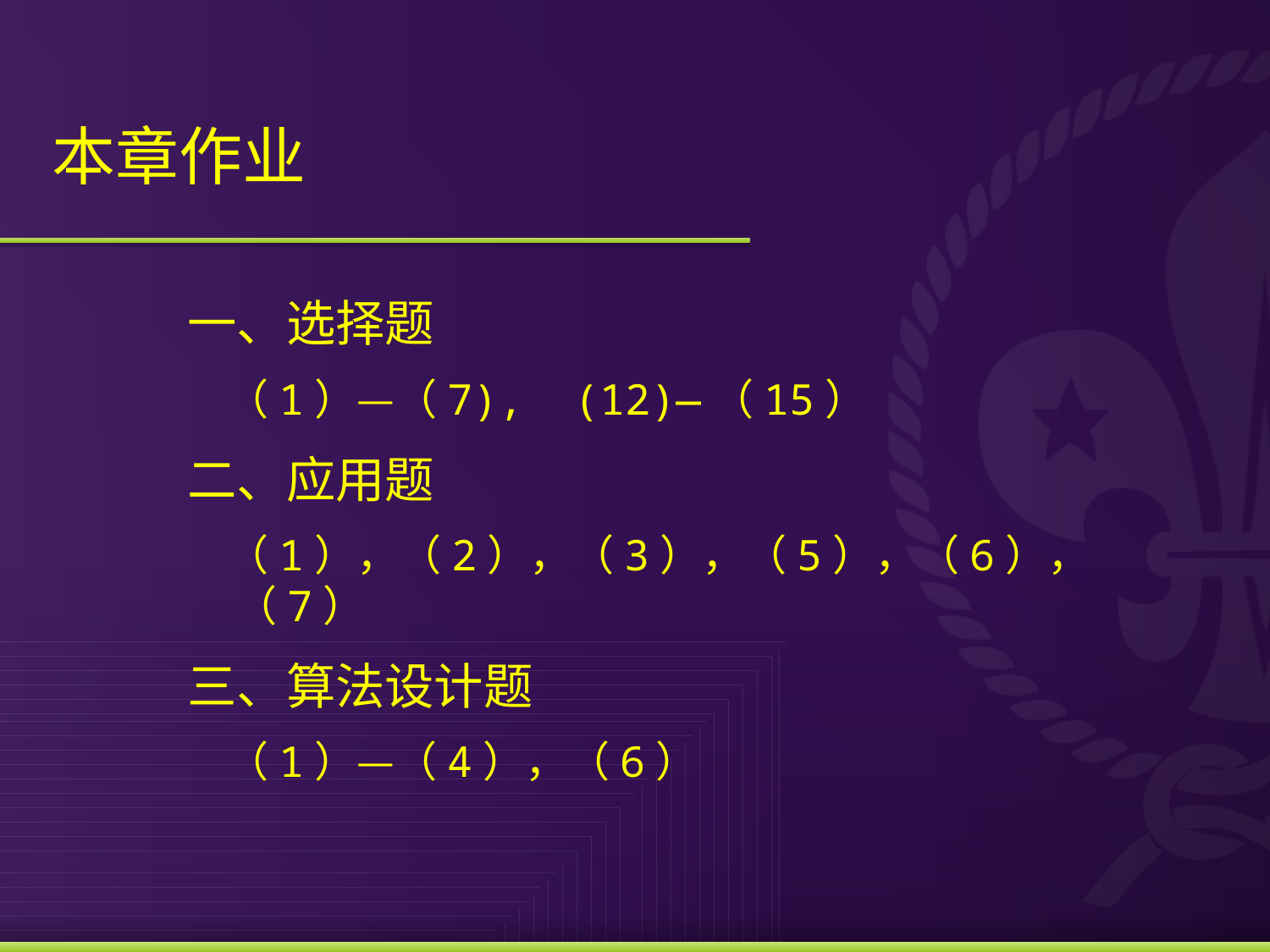

# 本章作业

一、选择题
   （1）—（7),  (12)—（15）
二、应用题
   （1），（2），（3），（5），（6），（7）
三、算法设计题
   （1）—（4），（6）